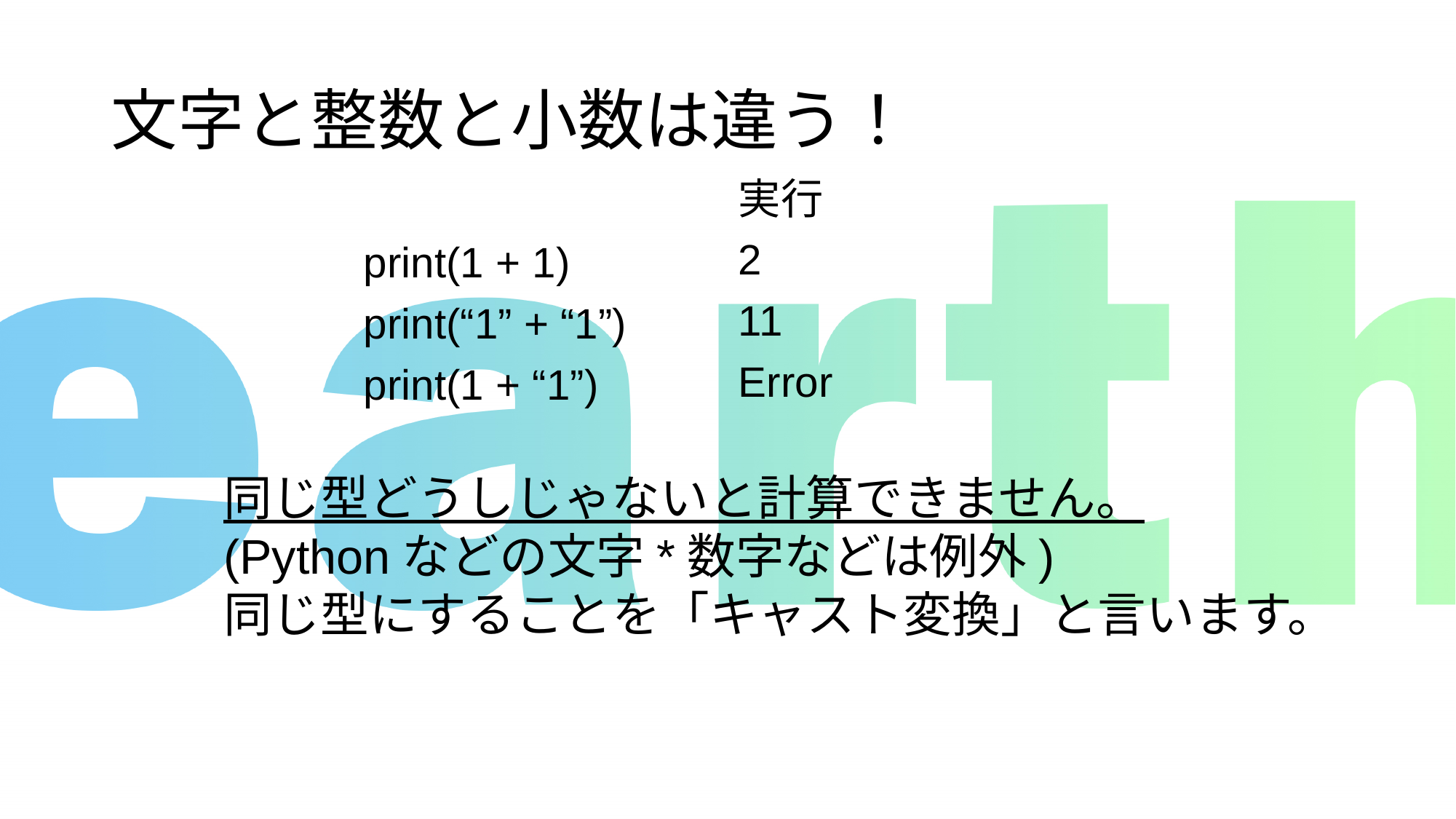

# 文字と整数と小数は違う！
実行
2
11
Error

print(1 + 1)
print(“1” + “1”)
print(1 + “1”)
同じ型どうしじゃないと計算できません。
(Pythonなどの文字*数字などは例外)
同じ型にすることを「キャスト変換」と言います。